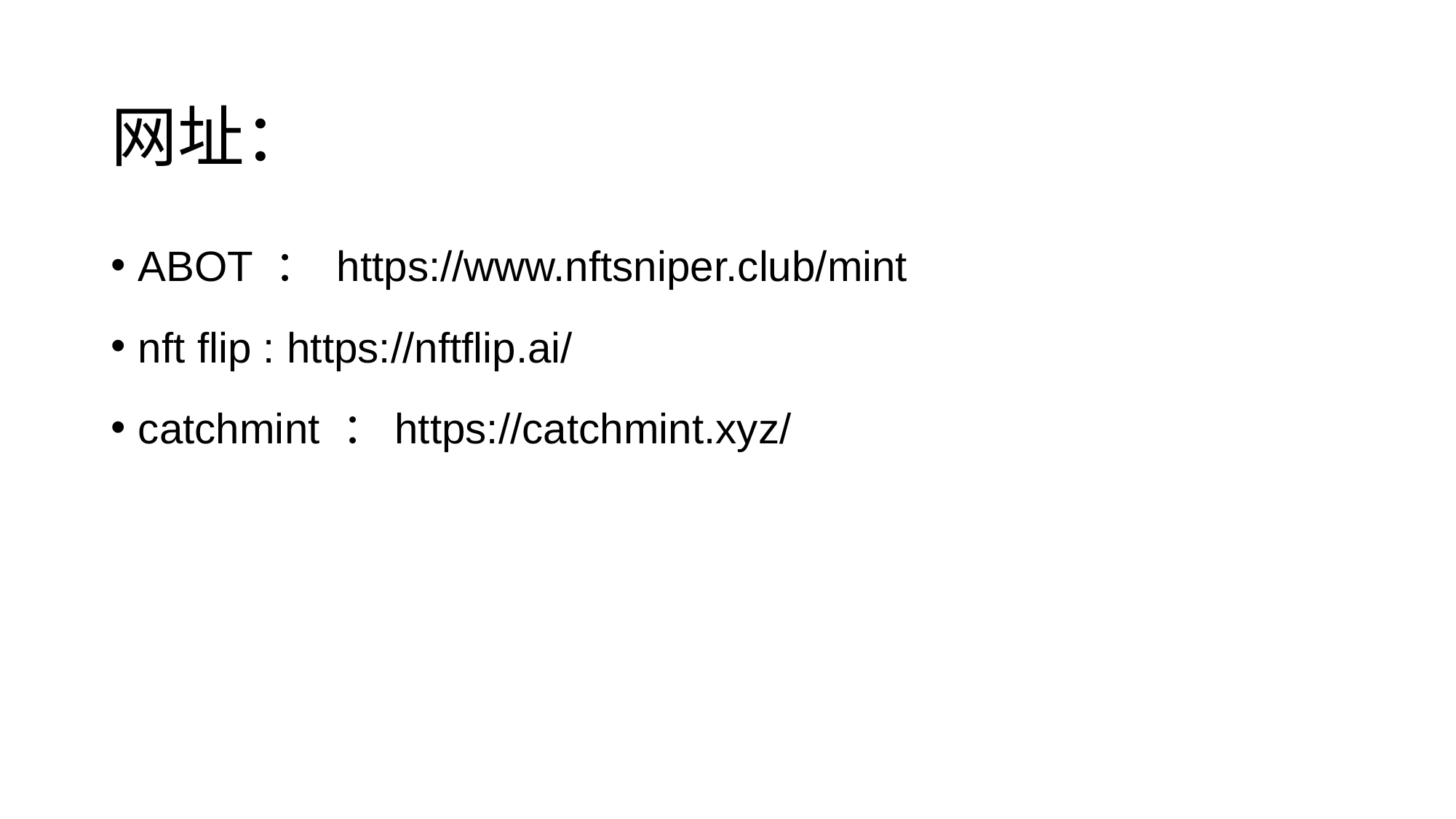

# 网址：
ABOT ： https://www.nftsniper.club/mint
nft flip : https://nftflip.ai/
catchmint ：https://catchmint.xyz/